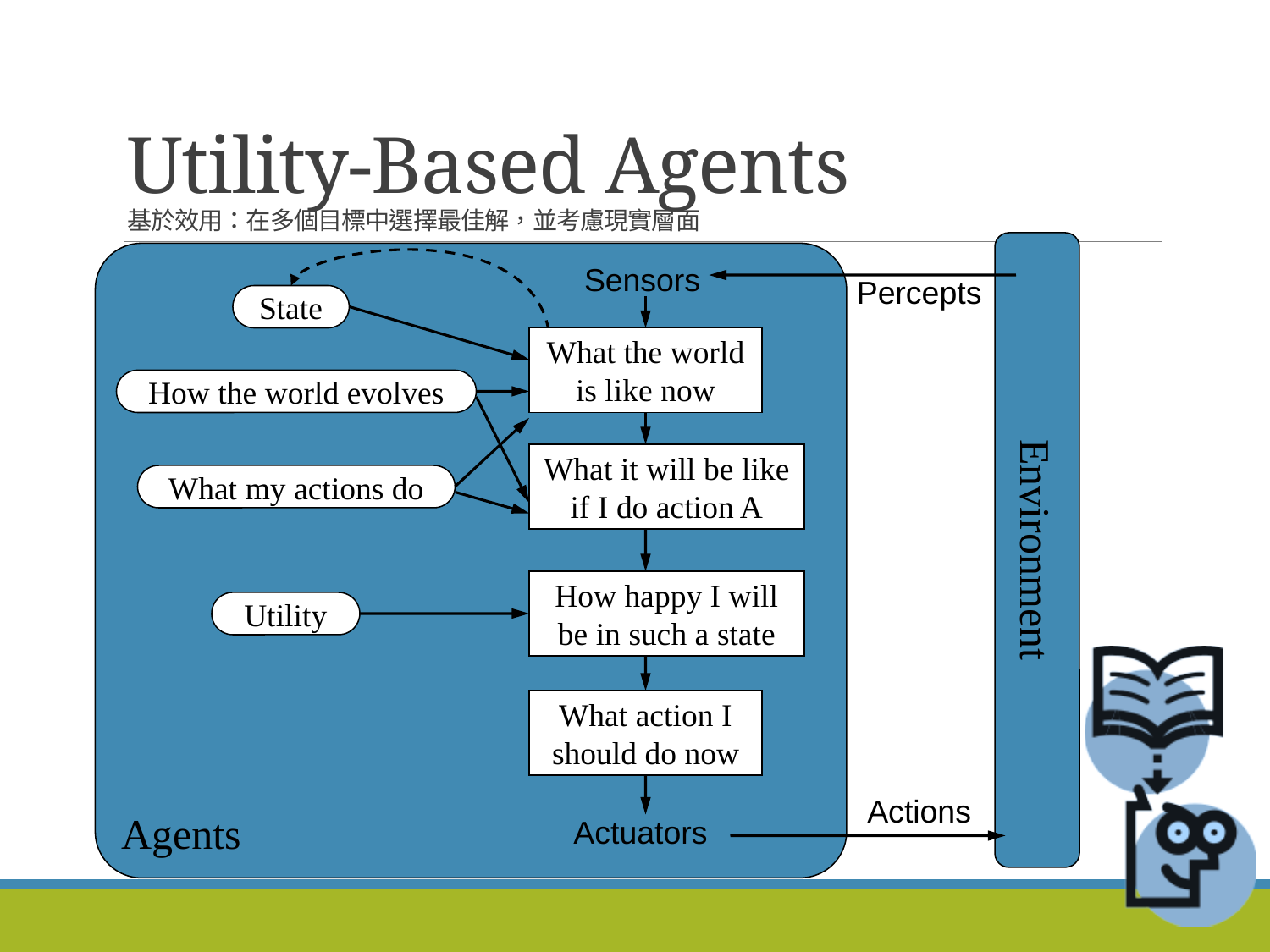

# Utility-Based Agents 基於效用：在多個目標中選擇最佳解，並考慮現實層面
Environment
Agents
Sensors
Percepts

State

What the world is like now
How the world evolves

What it will be like if I do action A
What my actions do

How happy I will be in such a state
Utility

What action I should do now

Actions
Actuators